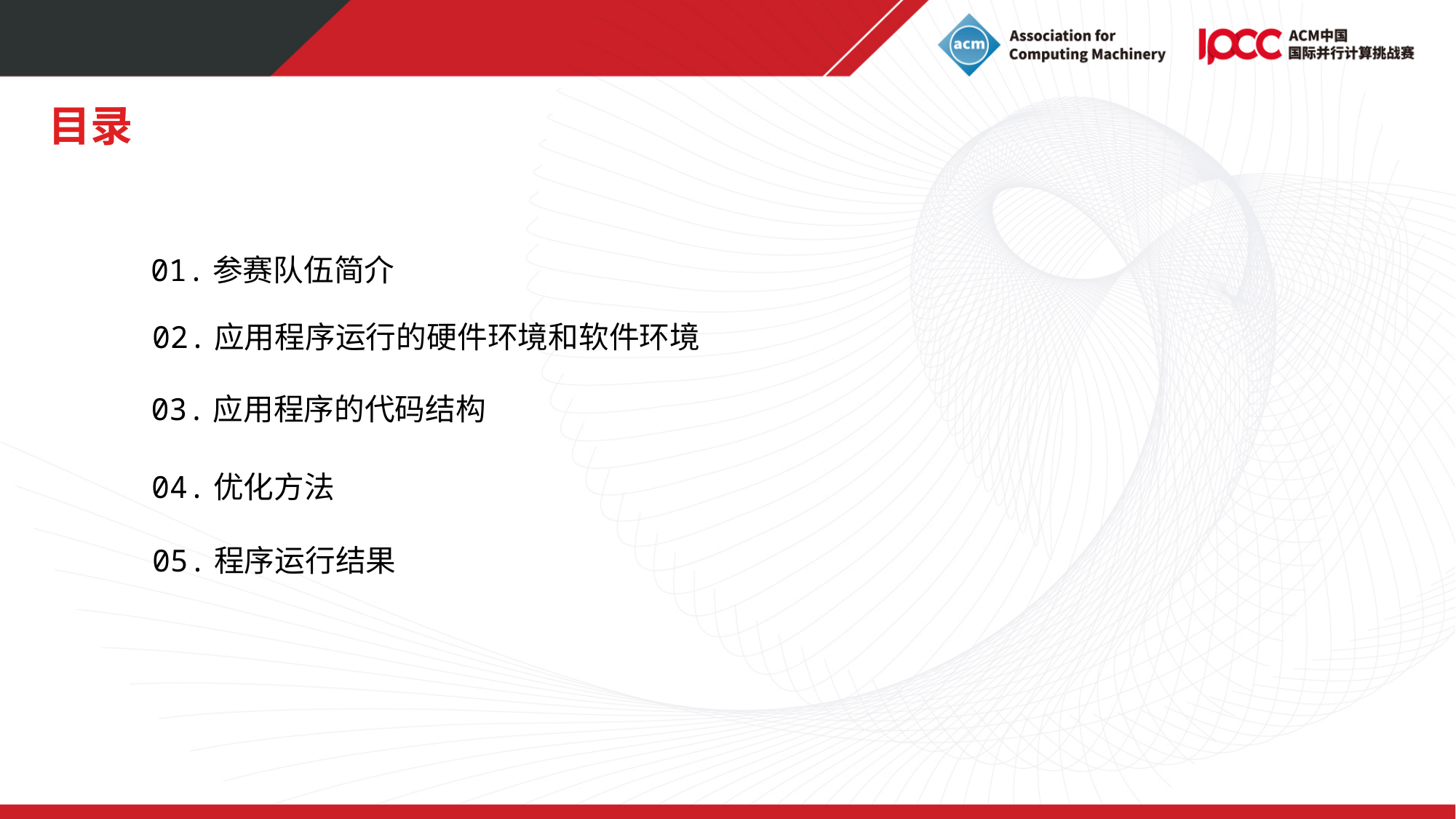

目录
01.参赛队伍简介
02.应用程序运行的硬件环境和软件环境
03.应用程序的代码结构
04.优化方法
05.程序运行结果